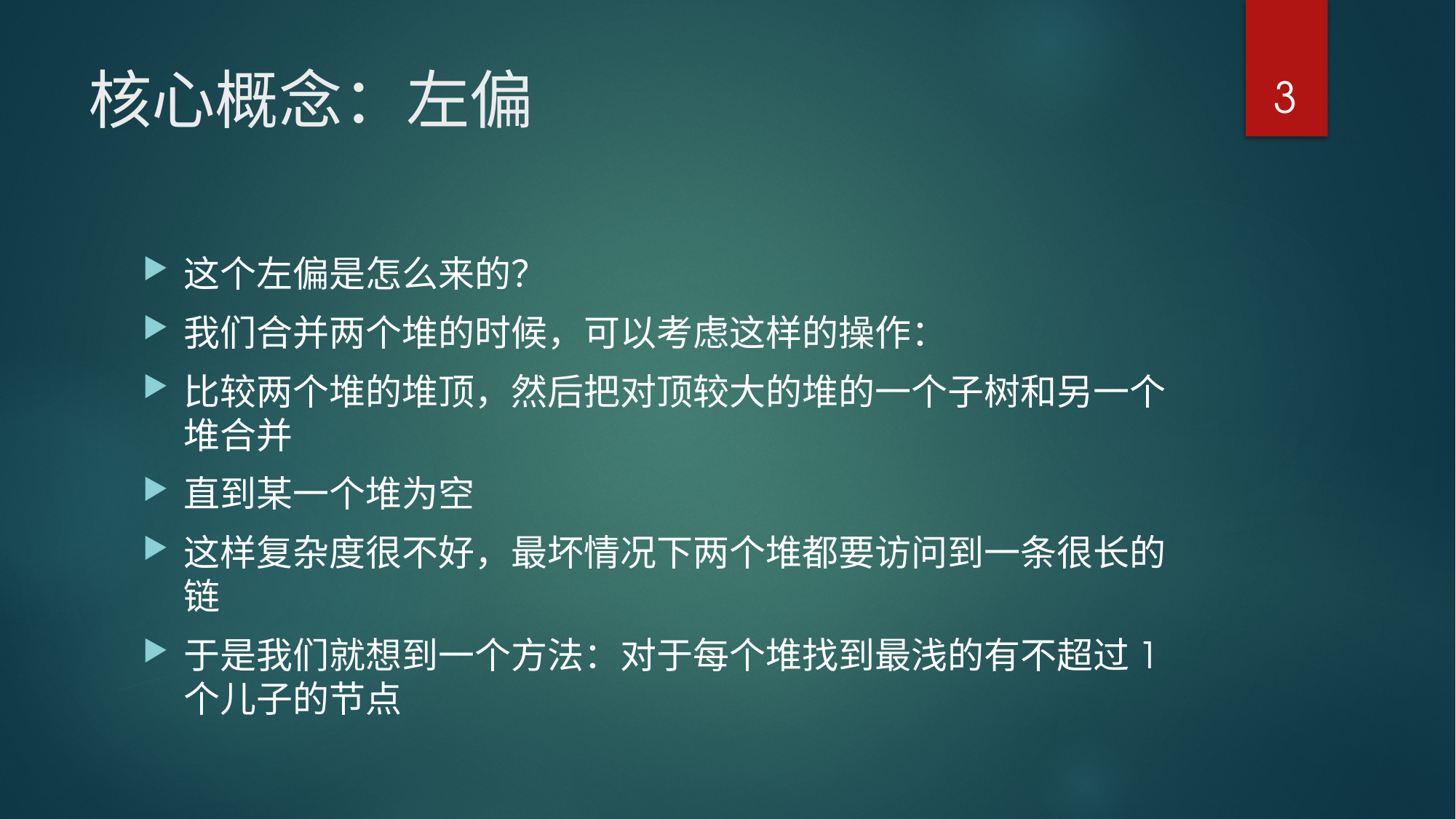

3
# 核心概念：左偏
这个左偏是怎么来的？
我们合并两个堆的时候，可以考虑这样的操作：
比较两个堆的堆顶，然后把对顶较大的堆的一个子树和另一个堆合并
直到某一个堆为空
这样复杂度很不好，最坏情况下两个堆都要访问到一条很长的链
于是我们就想到一个方法：对于每个堆找到最浅的有不超过1个儿子的节点